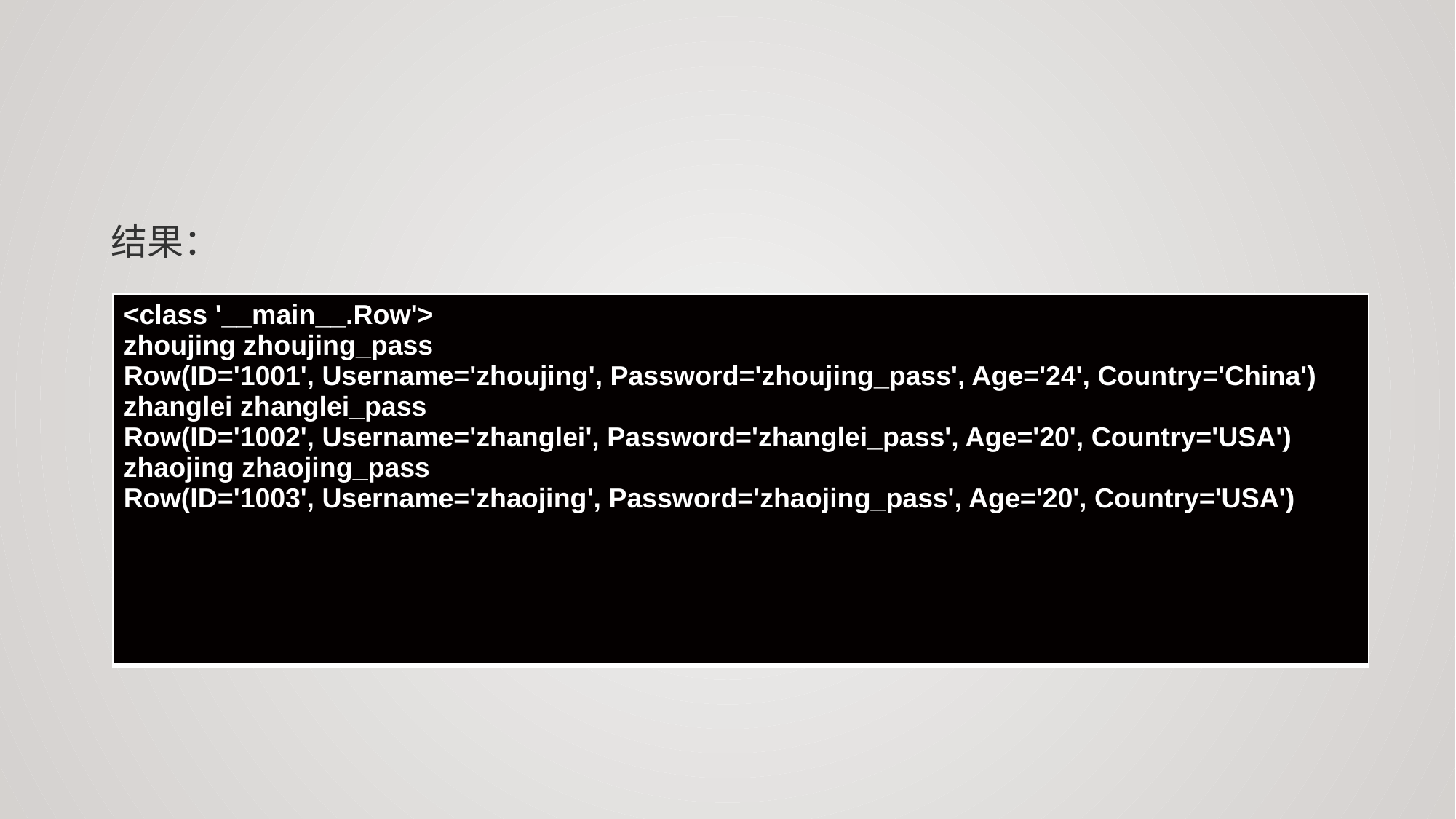

结果：
| <class '\_\_main\_\_.Row'> zhoujing zhoujing\_pass Row(ID='1001', Username='zhoujing', Password='zhoujing\_pass', Age='24', Country='China') zhanglei zhanglei\_pass Row(ID='1002', Username='zhanglei', Password='zhanglei\_pass', Age='20', Country='USA') zhaojing zhaojing\_pass Row(ID='1003', Username='zhaojing', Password='zhaojing\_pass', Age='20', Country='USA') |
| --- |